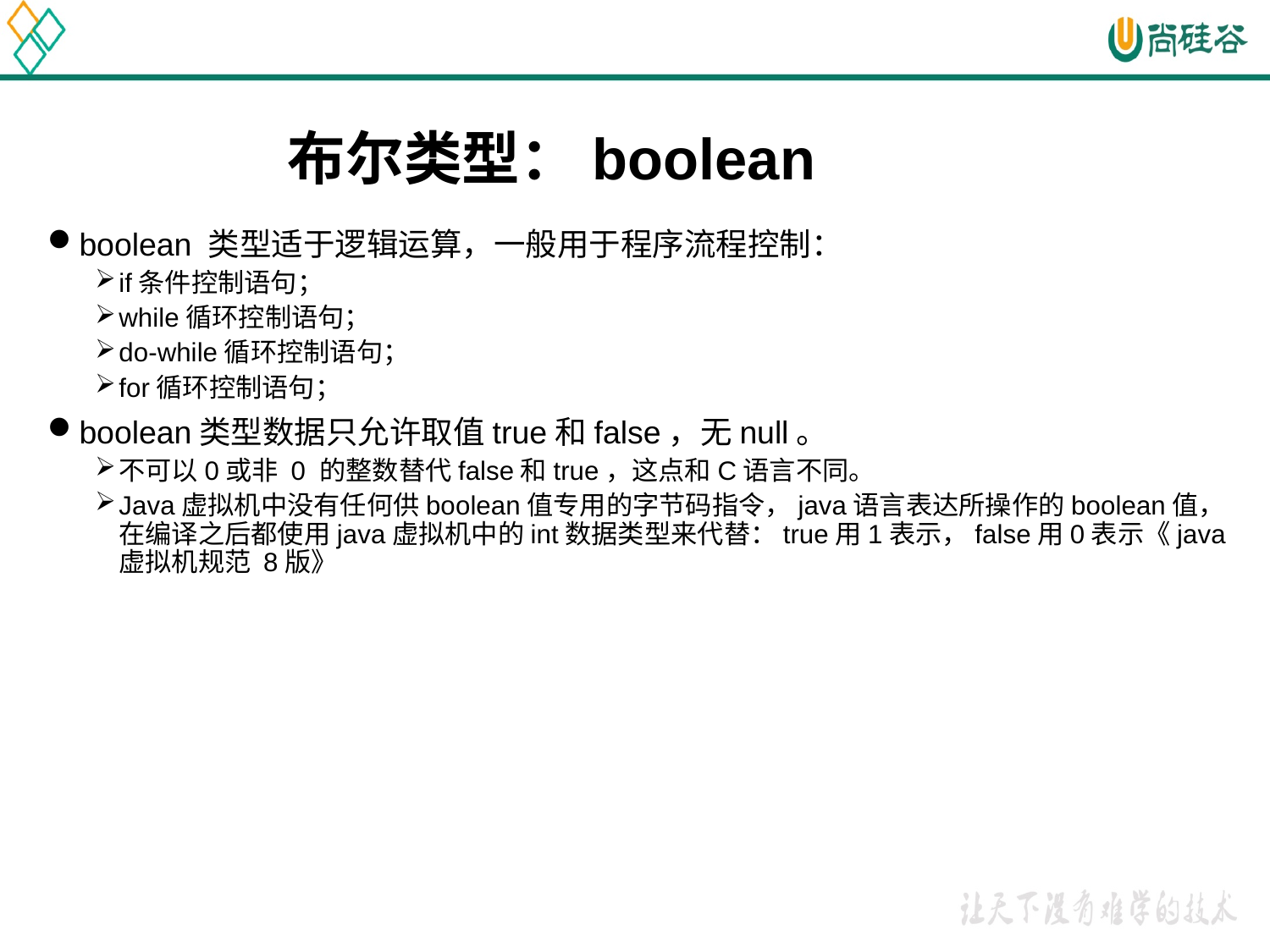

# 布尔类型：boolean
boolean 类型适于逻辑运算，一般用于程序流程控制：
if条件控制语句；
while循环控制语句；
do-while循环控制语句；
for循环控制语句；
boolean类型数据只允许取值true和false，无null。
不可以0或非 0 的整数替代false和true，这点和C语言不同。
Java虚拟机中没有任何供boolean值专用的字节码指令，java语言表达所操作的boolean值，在编译之后都使用java虚拟机中的int数据类型来代替：true用1表示，false用0表示《java虚拟机规范 8版》